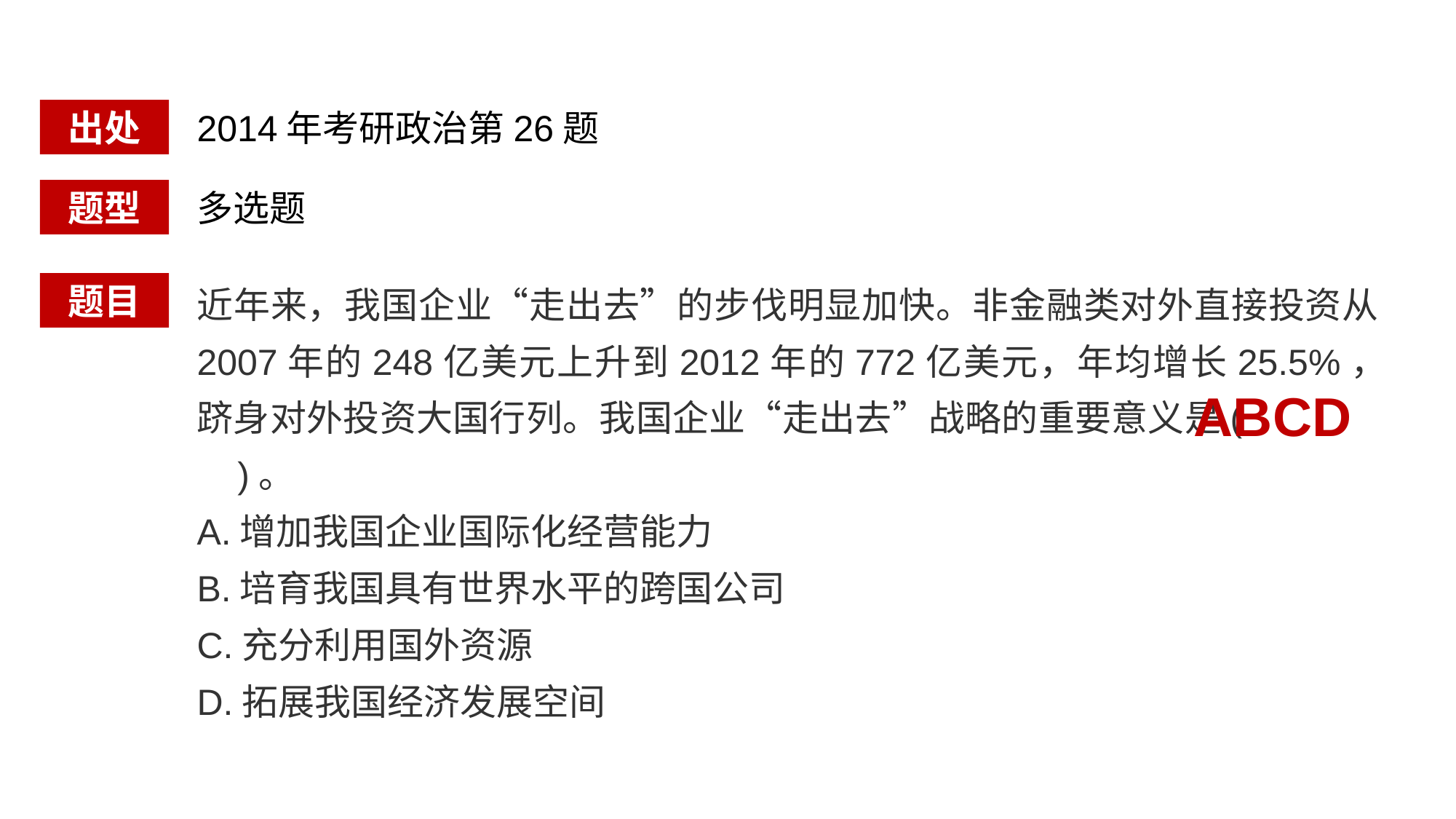

出处
2014年考研政治第26题
题型
多选题
近年来，我国企业“走出去”的步伐明显加快。非金融类对外直接投资从2007年的248亿美元上升到2012年的772亿美元，年均增长25.5%，跻身对外投资大国行列。我国企业“走出去”战略的重要意义是(                   )。
A.增加我国企业国际化经营能力
B.培育我国具有世界水平的跨国公司
C.充分利用国外资源
D.拓展我国经济发展空间
题目
ABCD